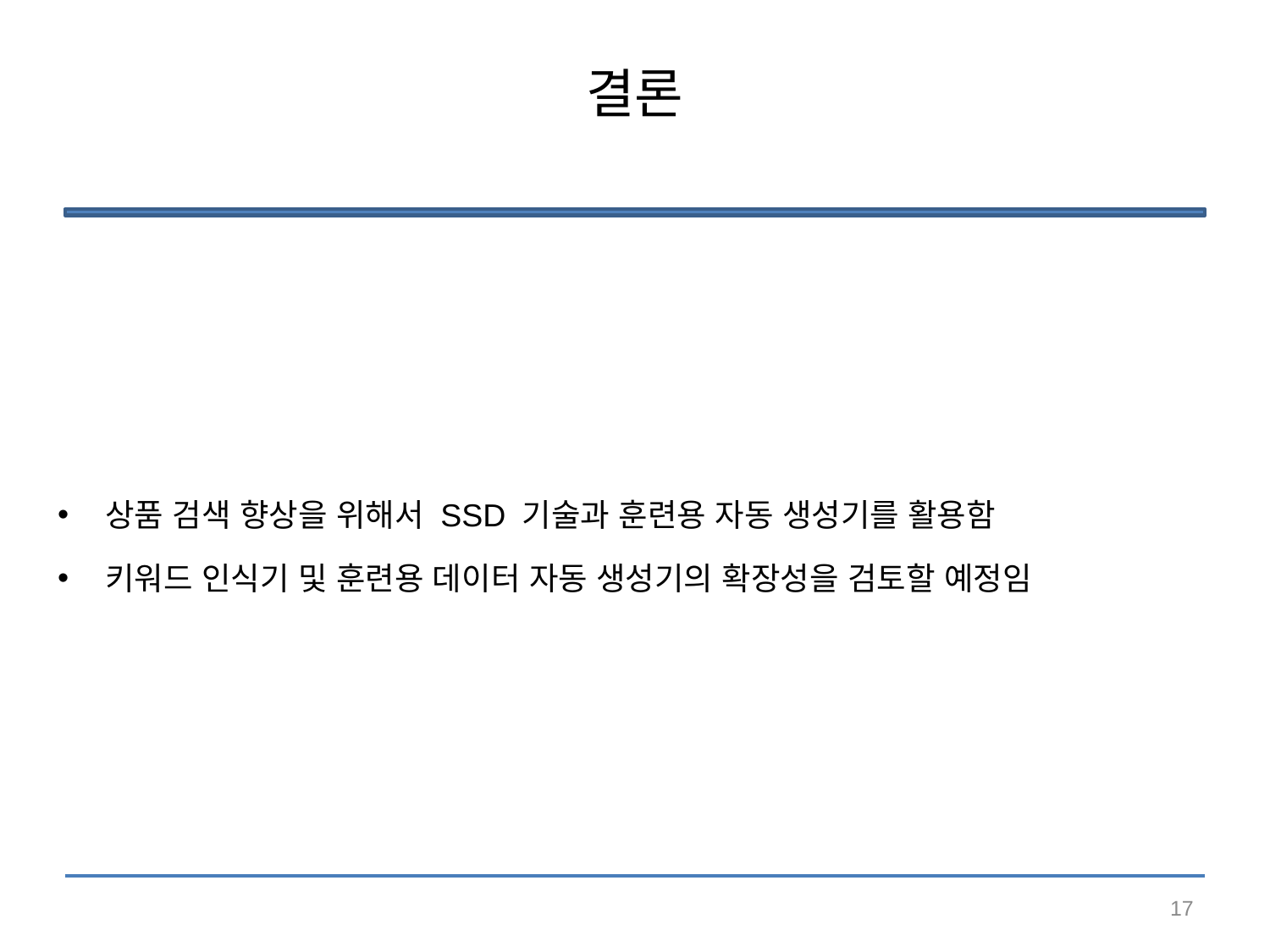

# 결론
상품 검색 향상을 위해서 SSD 기술과 훈련용 자동 생성기를 활용함
키워드 인식기 및 훈련용 데이터 자동 생성기의 확장성을 검토할 예정임
17